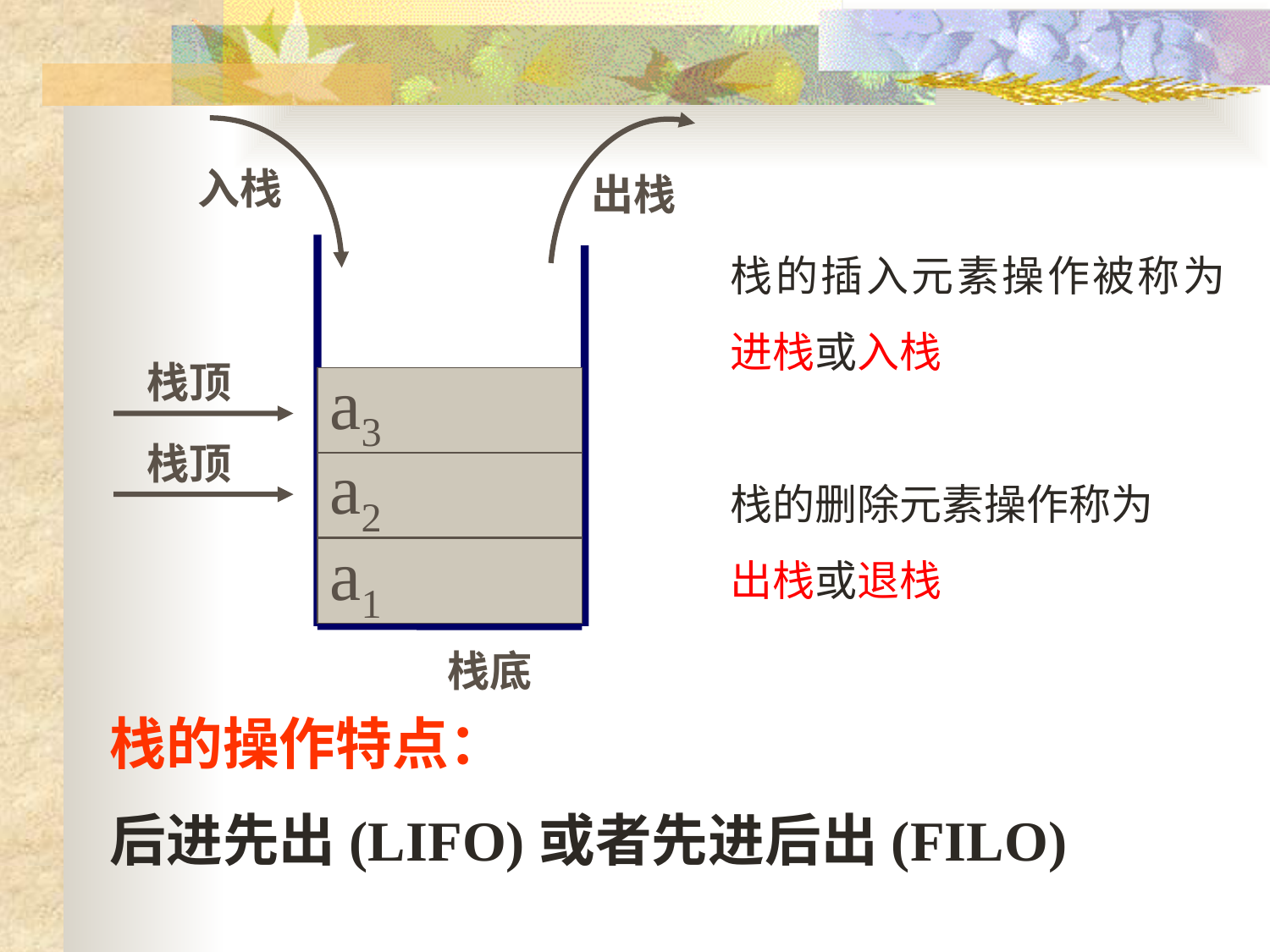

入栈
出栈
栈的插入元素操作被称为进栈或入栈

栈的删除元素操作称为
出栈或退栈

栈顶

a3
栈顶

a2
a1
栈底
栈的操作特点：
后进先出(LIFO)或者先进后出(FILO)